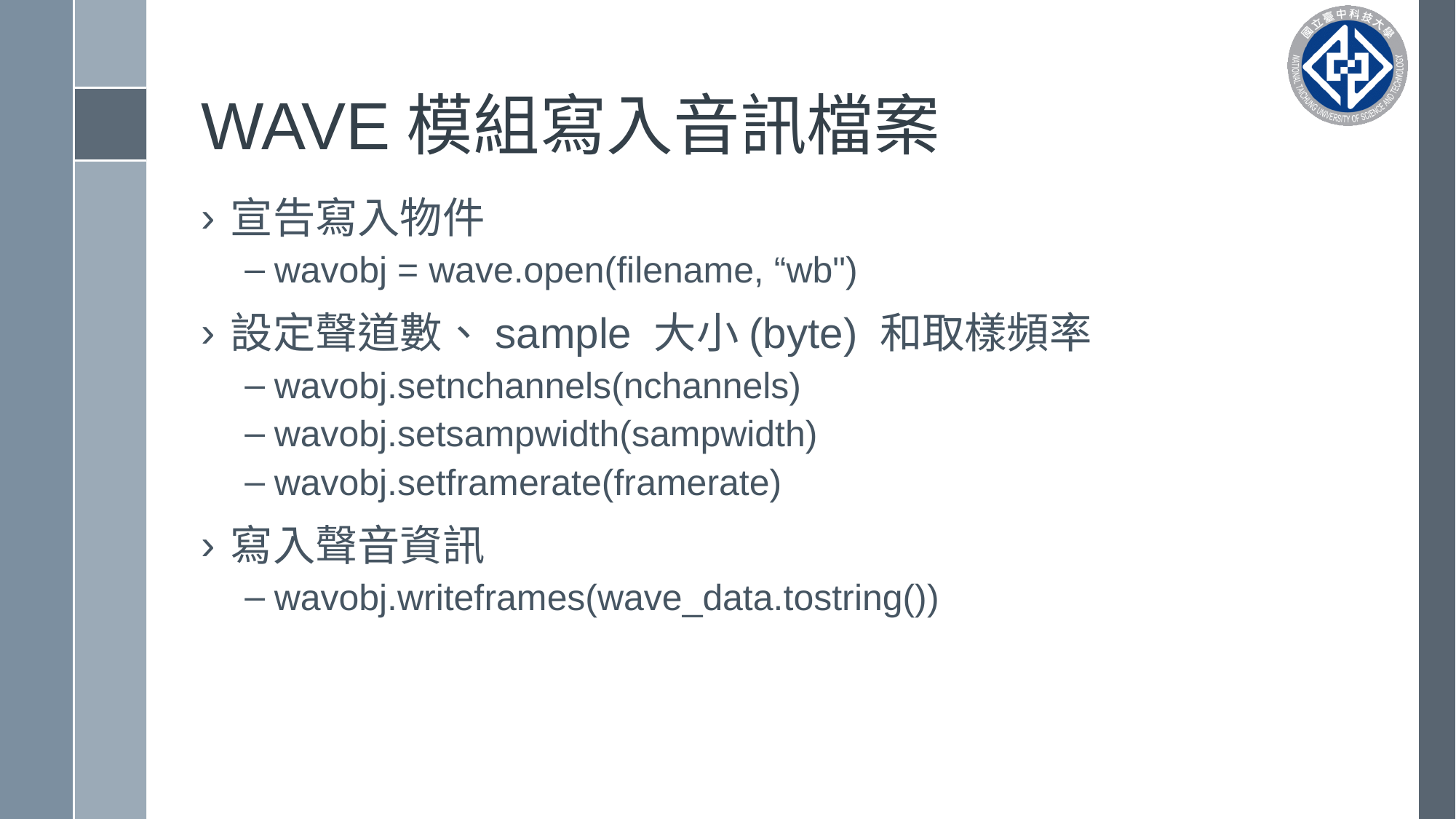

# WAVE模組寫入音訊檔案
宣告寫入物件
wavobj = wave.open(filename, “wb")
設定聲道數、sample 大小(byte) 和取樣頻率
wavobj.setnchannels(nchannels)
wavobj.setsampwidth(sampwidth)
wavobj.setframerate(framerate)
寫入聲音資訊
wavobj.writeframes(wave_data.tostring())